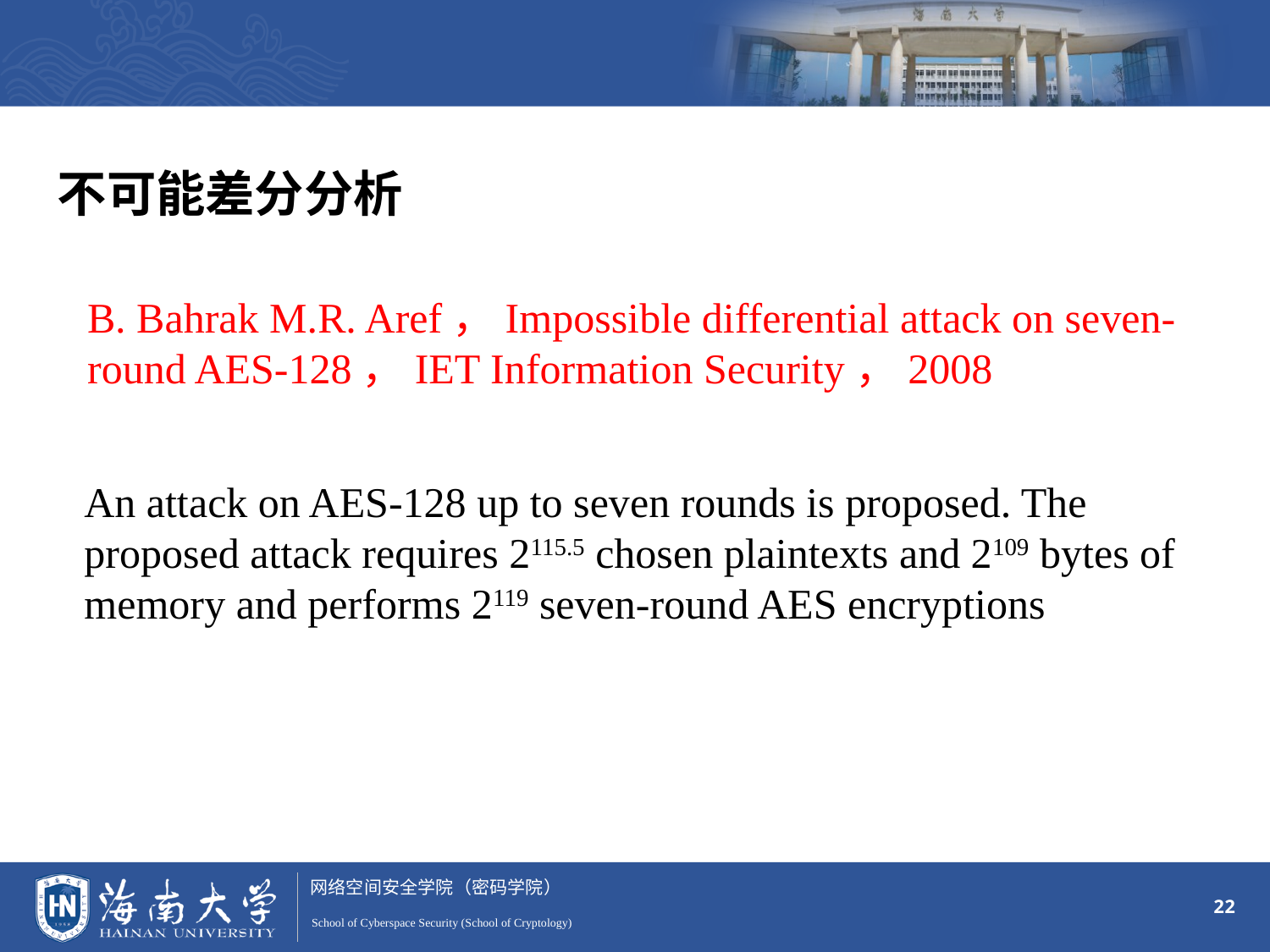

不可能差分分析
B. Bahrak M.R. Aref，Impossible differential attack on seven-round AES-128，IET Information Security，2008
An attack on AES-128 up to seven rounds is proposed. The proposed attack requires 2115.5 chosen plaintexts and 2109 bytes of memory and performs 2119 seven-round AES encryptions
22